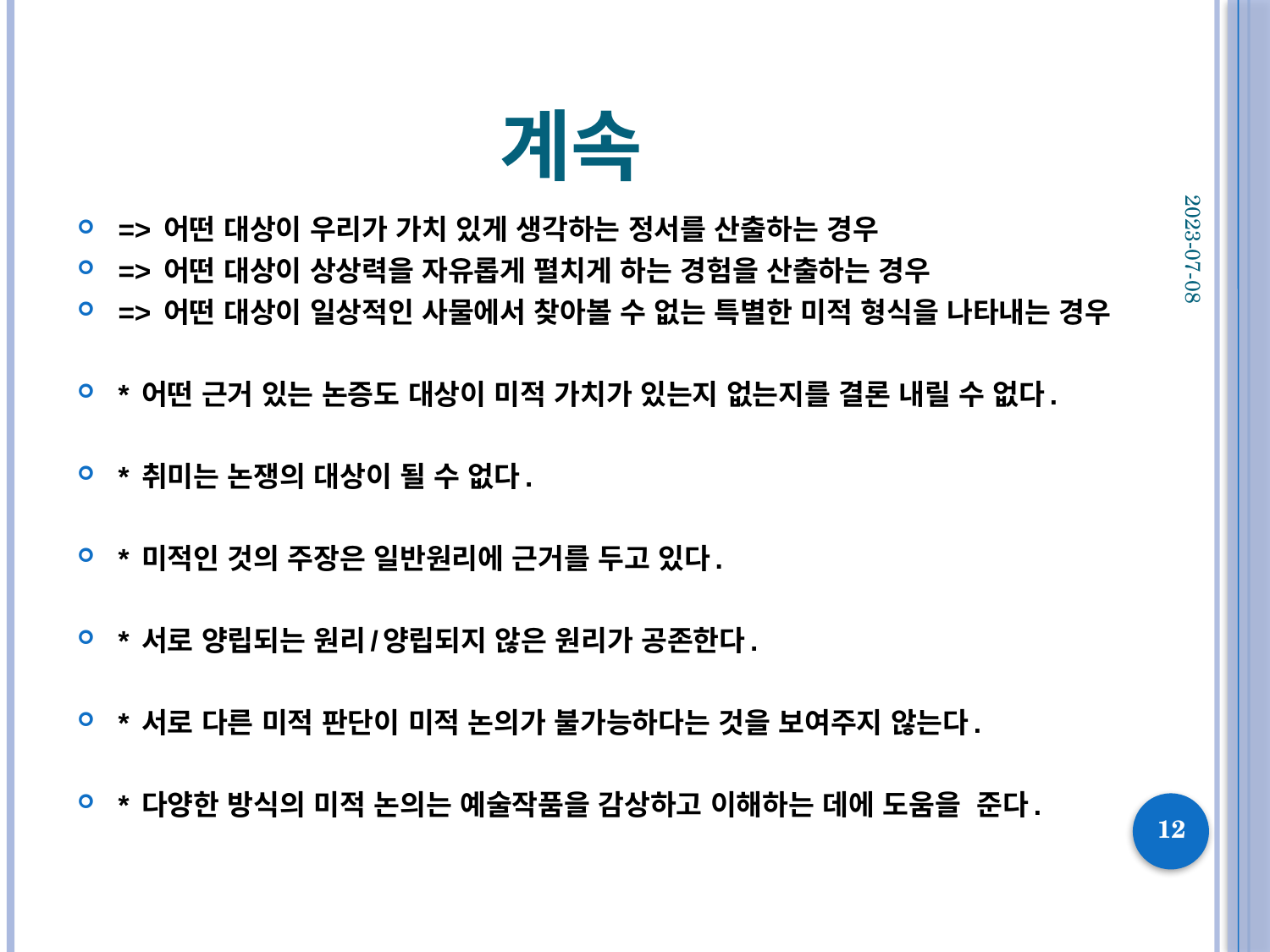

# 계속
2023-07-08
=> 어떤 대상이 우리가 가치 있게 생각하는 정서를 산출하는 경우
=> 어떤 대상이 상상력을 자유롭게 펼치게 하는 경험을 산출하는 경우
=> 어떤 대상이 일상적인 사물에서 찾아볼 수 없는 특별한 미적 형식을 나타내는 경우

* 어떤 근거 있는 논증도 대상이 미적 가치가 있는지 없는지를 결론 내릴 수 없다.

* 취미는 논쟁의 대상이 될 수 없다.

* 미적인 것의 주장은 일반원리에 근거를 두고 있다.

* 서로 양립되는 원리/양립되지 않은 원리가 공존한다.

* 서로 다른 미적 판단이 미적 논의가 불가능하다는 것을 보여주지 않는다.

* 다양한 방식의 미적 논의는 예술작품을 감상하고 이해하는 데에 도움을  준다.
12